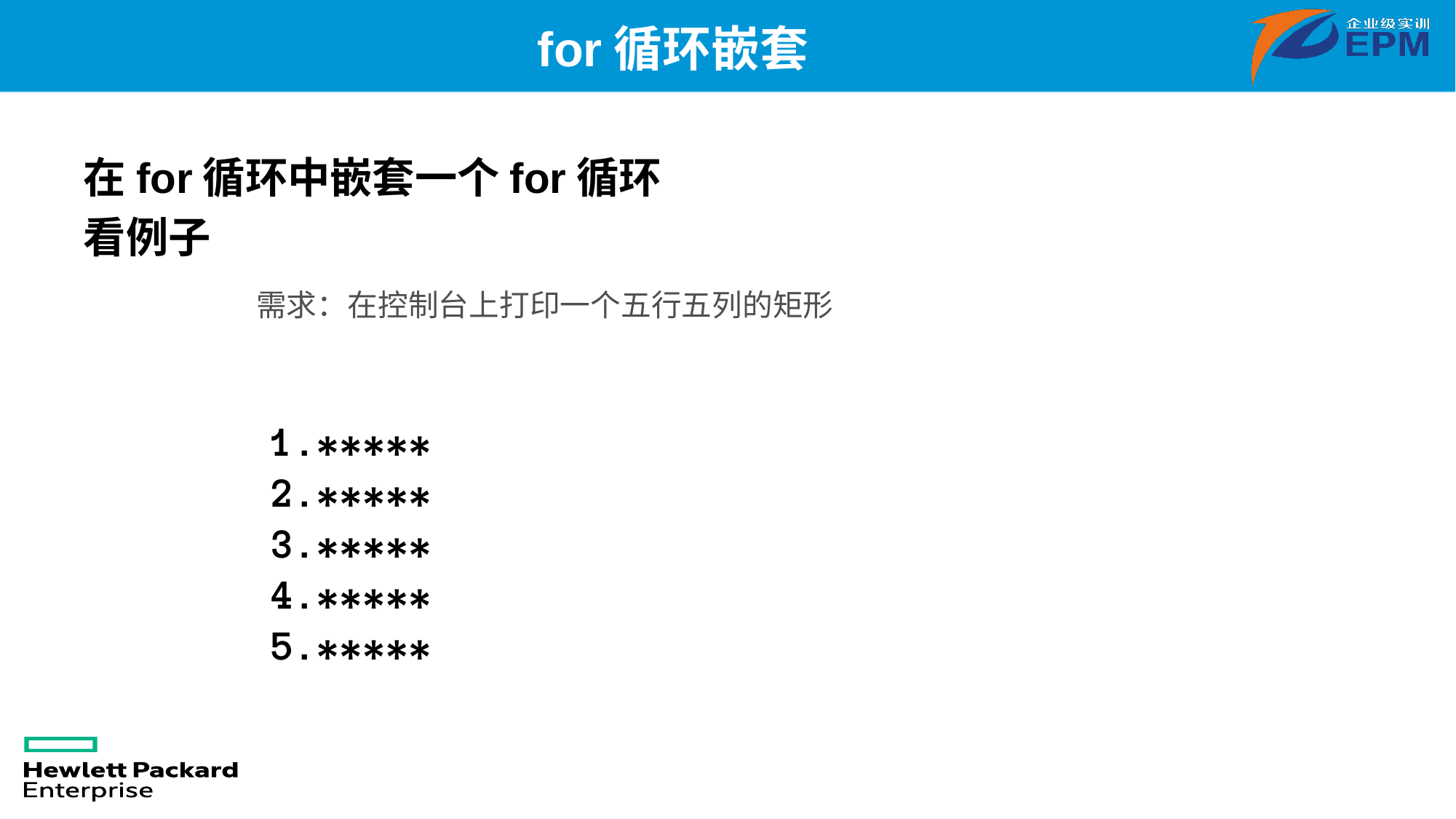

# for循环嵌套
在for循环中嵌套一个for循环
看例子
需求：在控制台上打印一个五行五列的矩形
*****
*****
*****
*****
*****